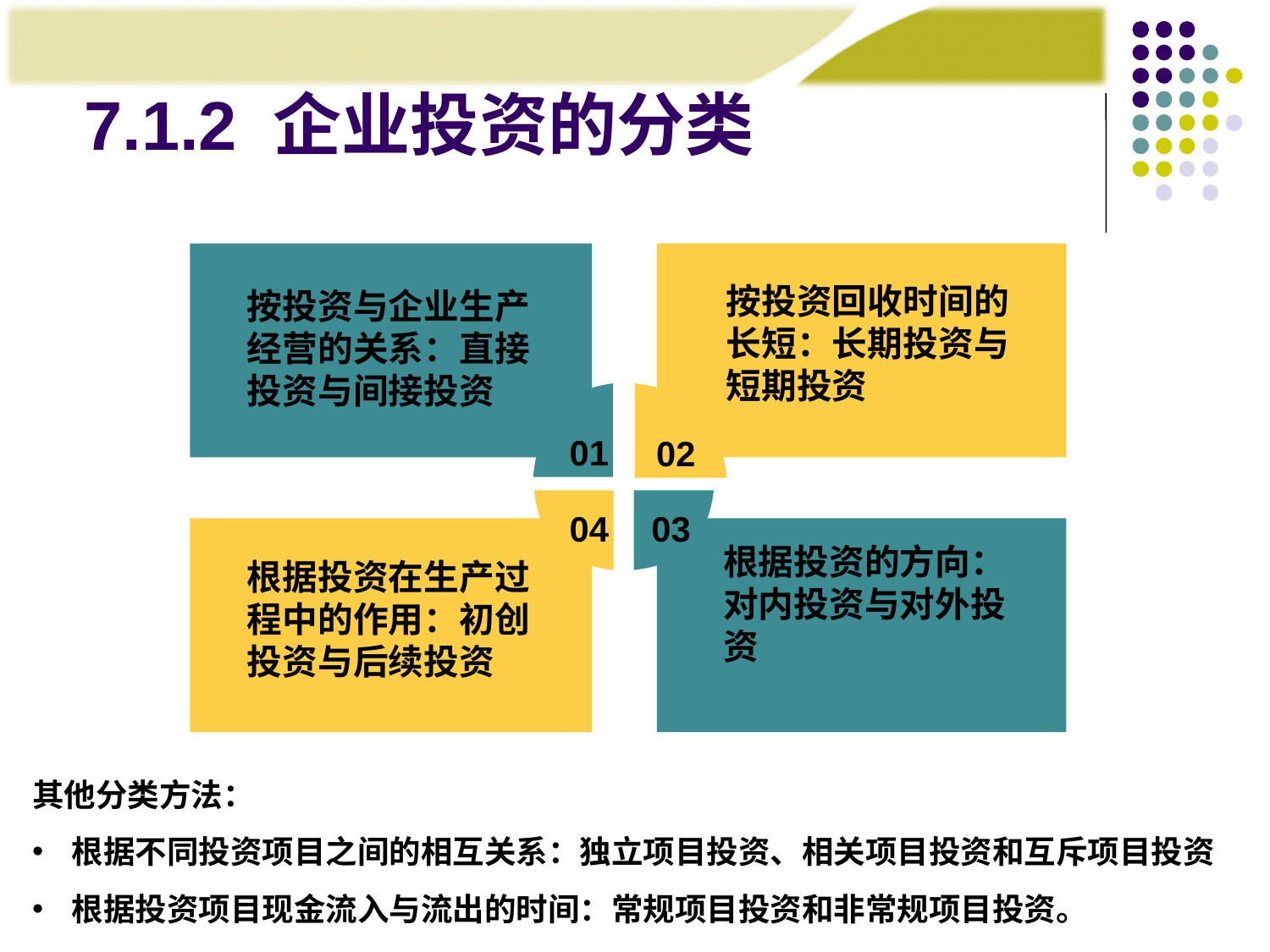

7.1.2 企业投资的分类

按投资回收时间的长短：长期投资与短期投资
按投资与企业生产经营的关系：直接投资与间接投资

01
02

04
03
根据投资的方向：对内投资与对外投资
根据投资在生产过程中的作用：初创投资与后续投资

其他分类方法：
根据不同投资项目之间的相互关系：独立项目投资、相关项目投资和互斥项目投资
根据投资项目现金流入与流出的时间：常规项目投资和非常规项目投资。